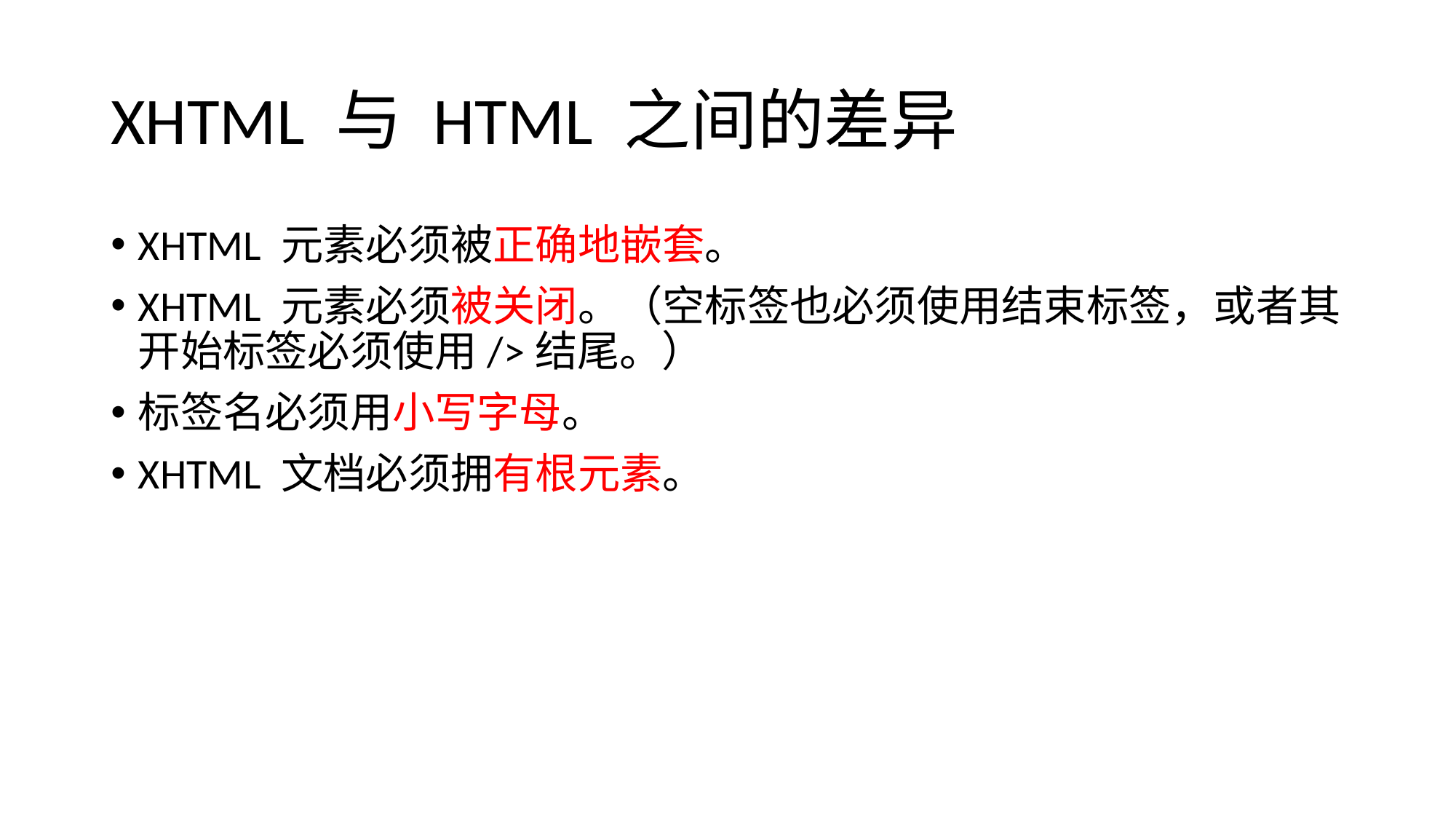

# XHTML 与 HTML 之间的差异
XHTML 元素必须被正确地嵌套。
XHTML 元素必须被关闭。（空标签也必须使用结束标签，或者其开始标签必须使用/>结尾。）
标签名必须用小写字母。
XHTML 文档必须拥有根元素。